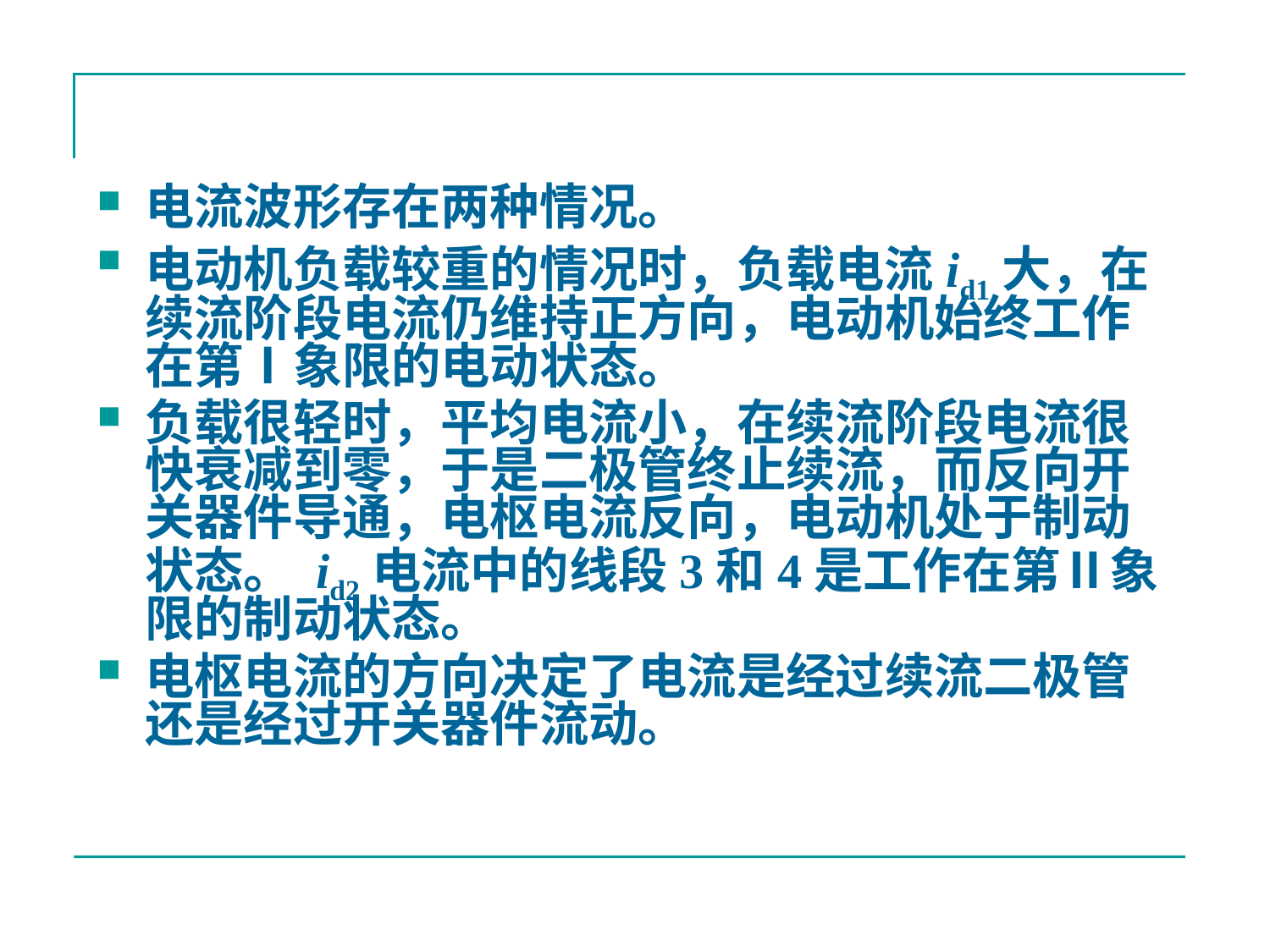

#
电流波形存在两种情况。
电动机负载较重的情况时，负载电流id1大，在续流阶段电流仍维持正方向，电动机始终工作在第Ⅰ象限的电动状态。
负载很轻时，平均电流小，在续流阶段电流很快衰减到零，于是二极管终止续流，而反向开关器件导通，电枢电流反向，电动机处于制动状态。 id2电流中的线段3和4是工作在第Ⅱ象限的制动状态。
电枢电流的方向决定了电流是经过续流二极管还是经过开关器件流动。